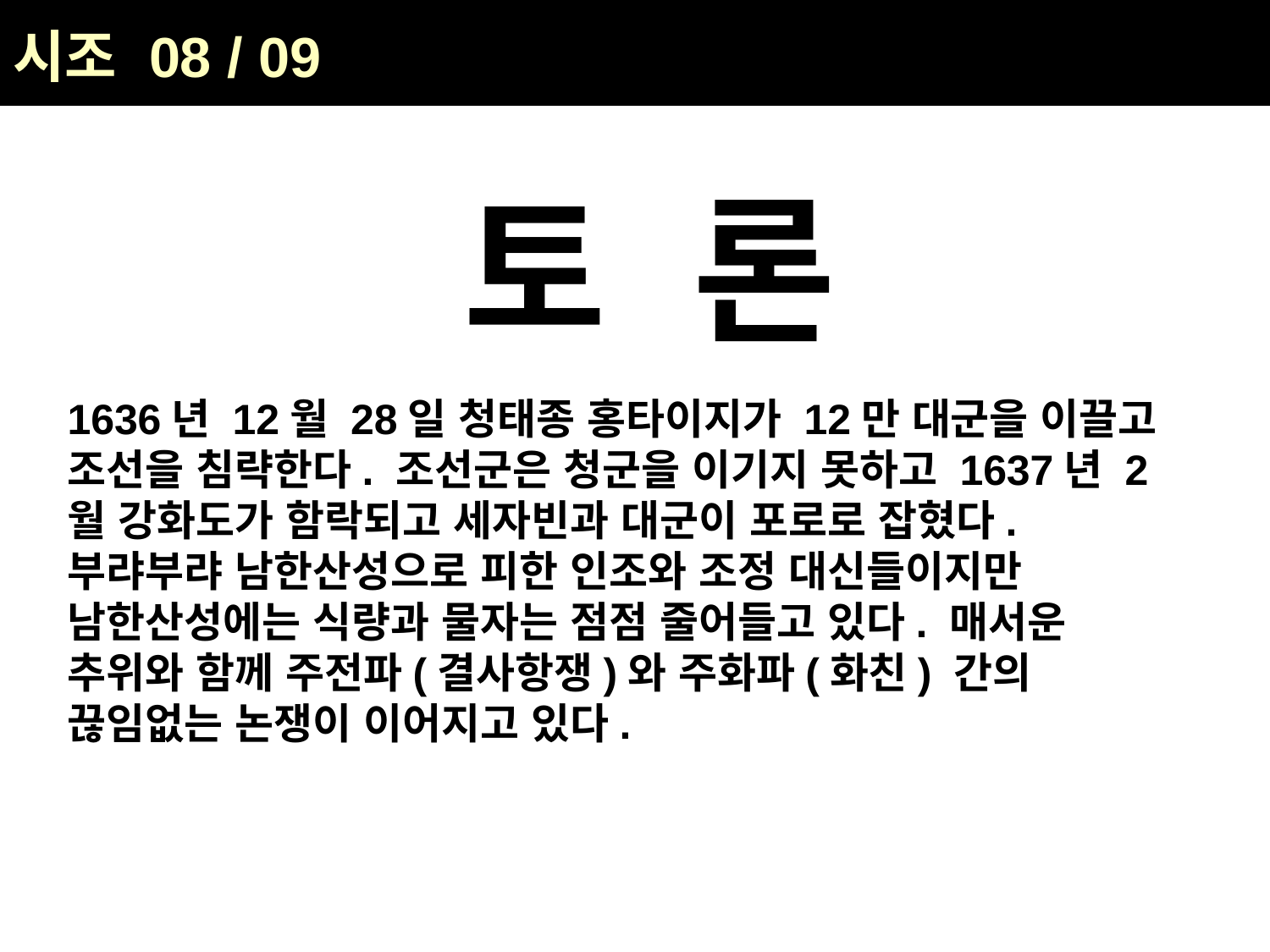

| 시조 08 / 09 |
| --- |
토  론
1636년 12월 28일 청태종 홍타이지가 12만 대군을 이끌고 조선을 침략한다. 조선군은 청군을 이기지 못하고 1637년 2월 강화도가 함락되고 세자빈과 대군이 포로로 잡혔다. 부랴부랴 남한산성으로 피한 인조와 조정 대신들이지만 남한산성에는 식량과 물자는 점점 줄어들고 있다. 매서운 추위와 함께 주전파(결사항쟁)와 주화파(화친) 간의 끊임없는 논쟁이 이어지고 있다.